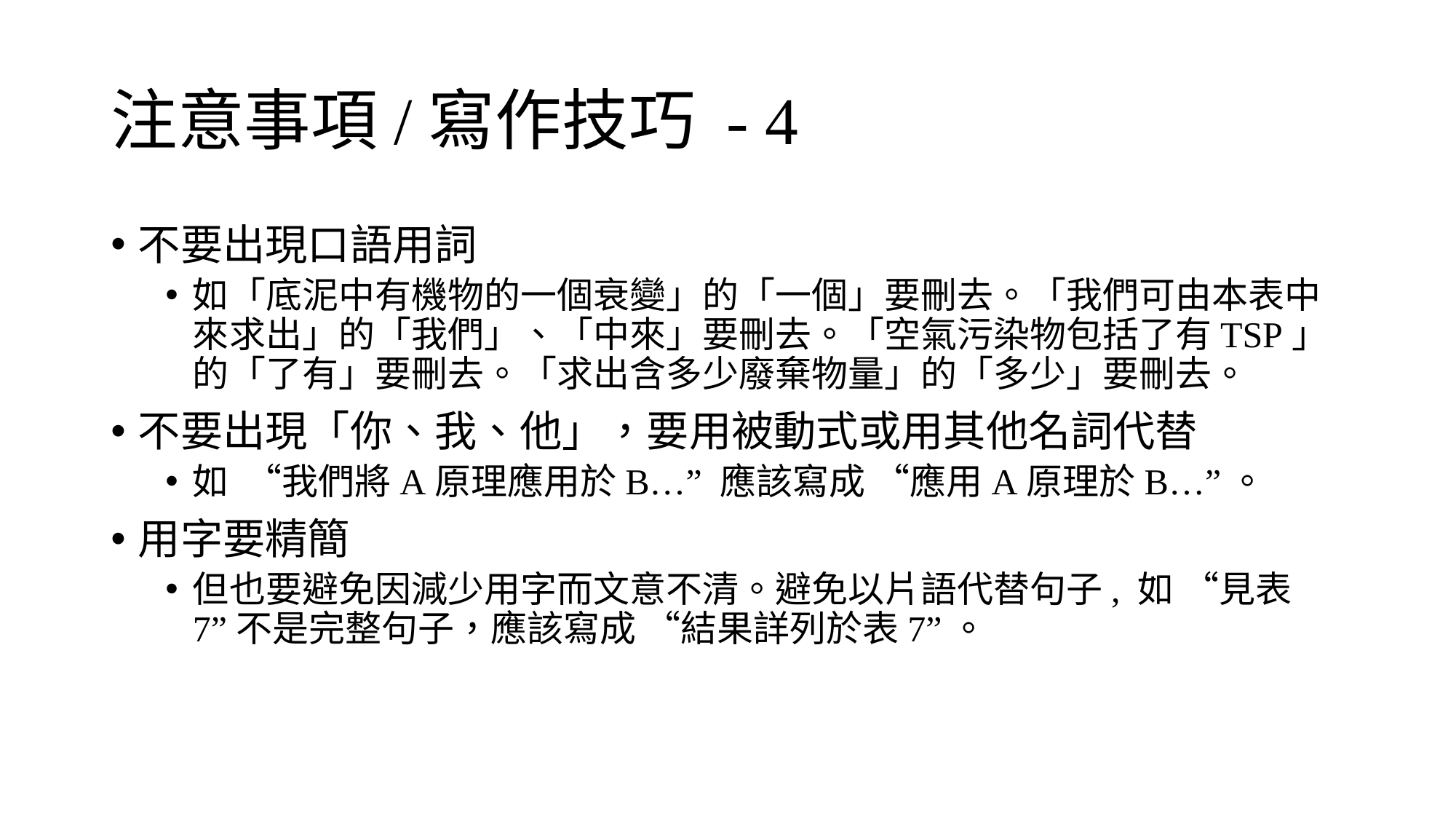

# 注意事項/寫作技巧 - 4
不要出現口語用詞
如「底泥中有機物的一個衰變」的「一個」要刪去。「我們可由本表中來求出」的「我們」、「中來」要刪去。「空氣污染物包括了有TSP」的「了有」要刪去。「求出含多少廢棄物量」的「多少」要刪去。
不要出現「你、我、他」，要用被動式或用其他名詞代替
如  “我們將A原理應用於B…” 應該寫成 “應用A原理於B…”。
用字要精簡
但也要避免因減少用字而文意不清。避免以片語代替句子, 如 “見表7”不是完整句子，應該寫成 “結果詳列於表7”。